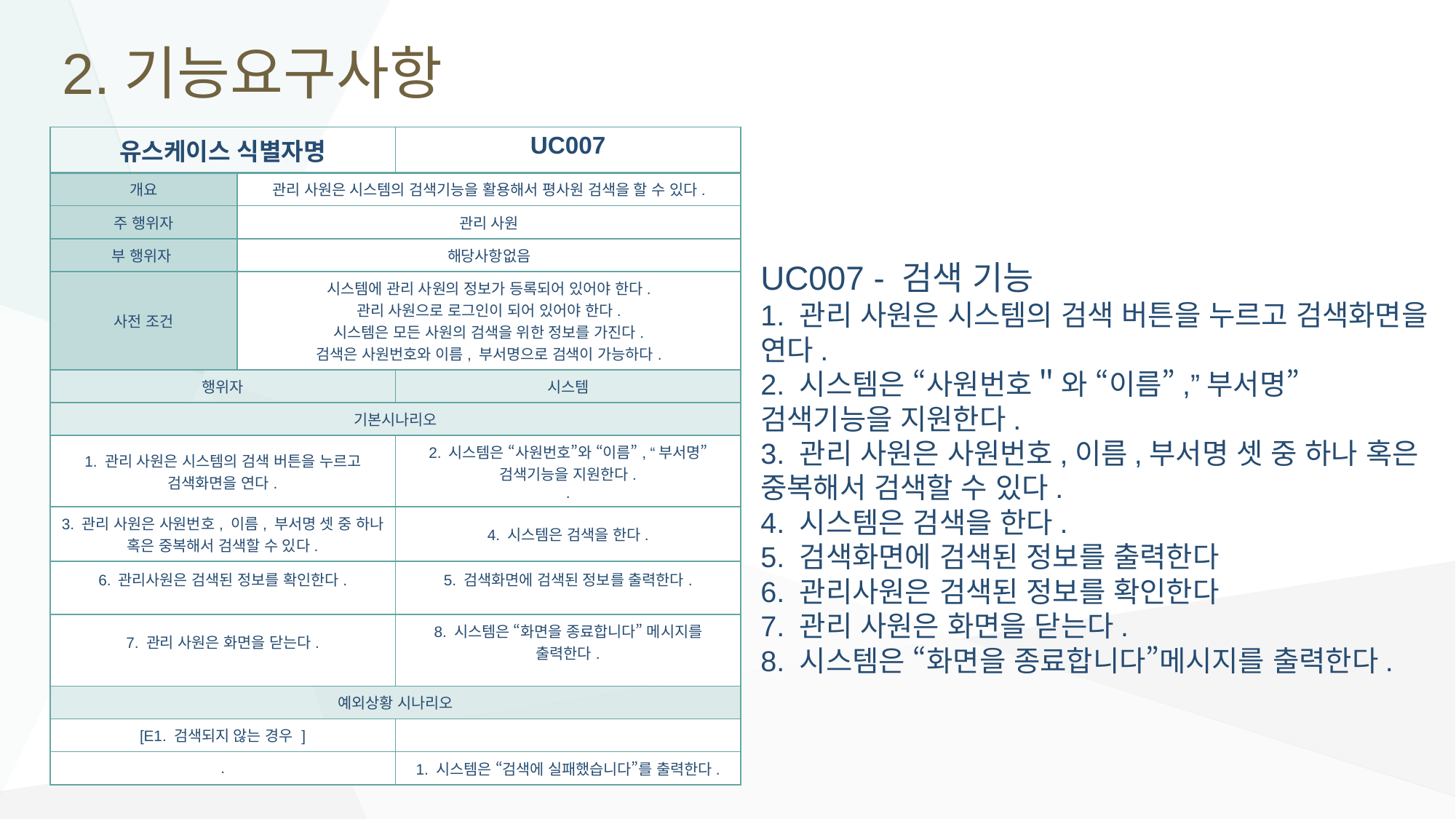

# 2.기능요구사항
| 유스케이스 식별자명 |  | UC007 |
| --- | --- | --- |
| 개요 | 관리 사원은 시스템의 검색기능을 활용해서 평사원 검색을 할 수 있다. | 사원은 사원번호와 비밀번호를 입력해 시스템에 로그인한다. |
| 주 행위자 | 관리 사원 | 평사원 |
| 부 행위자 | 해당사항없음 | 해당사항없음 |
| 사전 조건 | 시스템에 관리 사원의 정보가 등록되어 있어야 한다. 관리 사원으로 로그인이 되어 있어야 한다. 시스템은 모든 사원의 검색을 위한 정보를 가진다. 검색은 사원번호와 이름, 부서명으로 검색이 가능하다. | 사원은 시스템에 등록되어 있어야 한다. |
| 행위자 |  | 시스템 |
| 기본시나리오 |  |  |
| 1. 관리 사원은 시스템의 검색 버튼을 누르고 검색화면을 연다. |  | 2. 시스템은 “사원번호”와 “이름”, “부서명” 검색기능을 지원한다. . |
| 3. 관리 사원은 사원번호, 이름, 부서명 셋 중 하나 혹은 중복해서 검색할 수 있다. |  | 4. 시스템은 검색을 한다. |
| 6. 관리사원은 검색된 정보를 확인한다. |  | 5. 검색화면에 검색된 정보를 출력한다. |
| 7. 관리 사원은 화면을 닫는다. |  | 8. 시스템은 “화면을 종료합니다” 메시지를 출력한다. |
| 예외상황 시나리오 |  |  |
| [E1. 검색되지 않는 경우 ] |  |  |
| . |  | 1. 시스템은 “검색에 실패했습니다”를 출력한다. |
UC007 - 검색 기능
1. 관리 사원은 시스템의 검색 버튼을 누르고 검색화면을 연다.
2. 시스템은 “사원번호＂와 “이름”,”부서명”검색기능을 지원한다.
3. 관리 사원은 사원번호,이름,부서명 셋 중 하나 혹은 중복해서 검색할 수 있다.
4. 시스템은 검색을 한다.
5. 검색화면에 검색된 정보를 출력한다
6. 관리사원은 검색된 정보를 확인한다
7. 관리 사원은 화면을 닫는다.
8. 시스템은 “화면을 종료합니다”메시지를 출력한다.